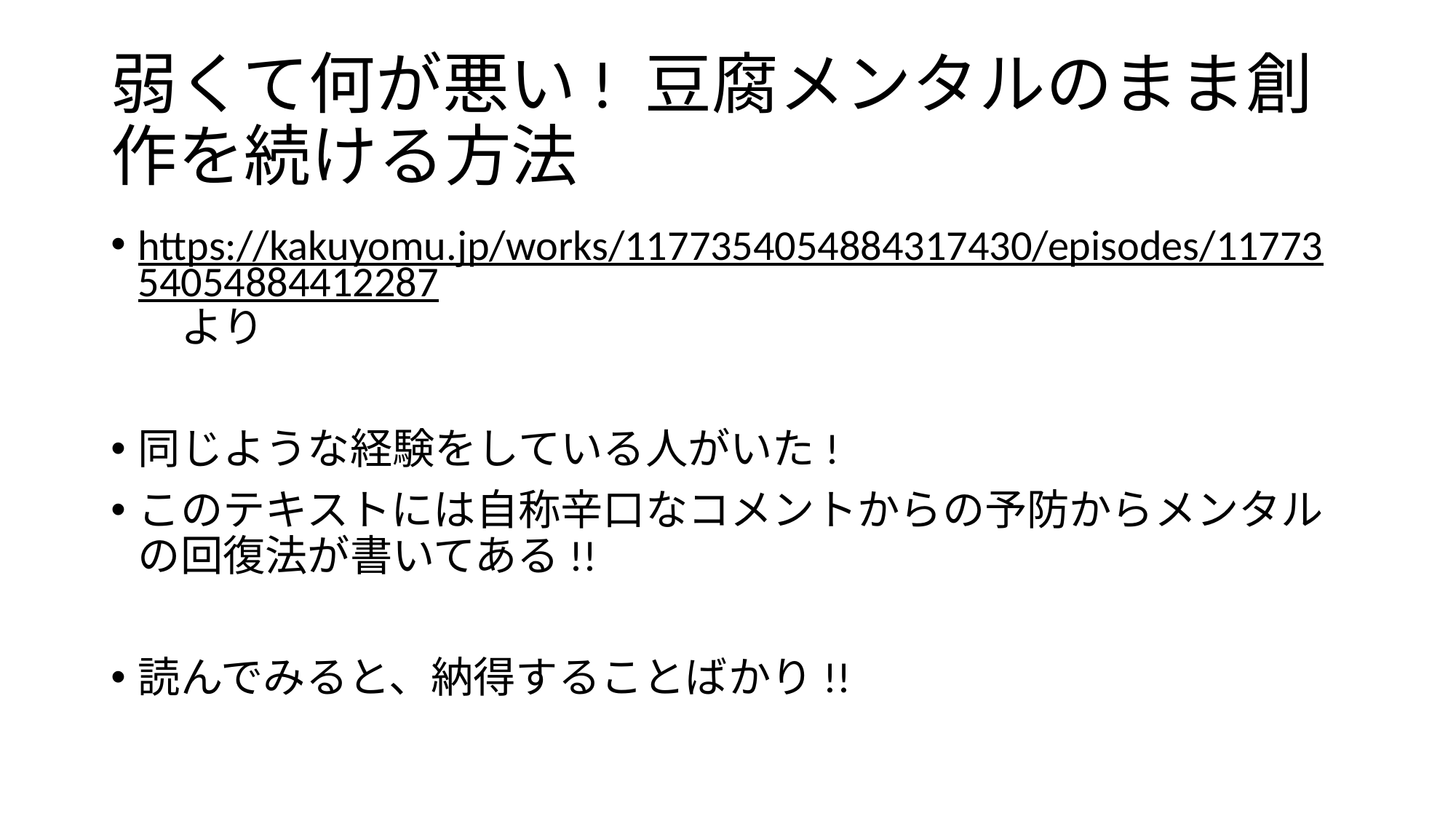

# 弱くて何が悪い! 豆腐メンタルのまま創作を続ける方法
https://kakuyomu.jp/works/1177354054884317430/episodes/1177354054884412287　より

同じような経験をしている人がいた!
このテキストには自称辛口なコメントからの予防からメンタルの回復法が書いてある!!

読んでみると、納得することばかり!!